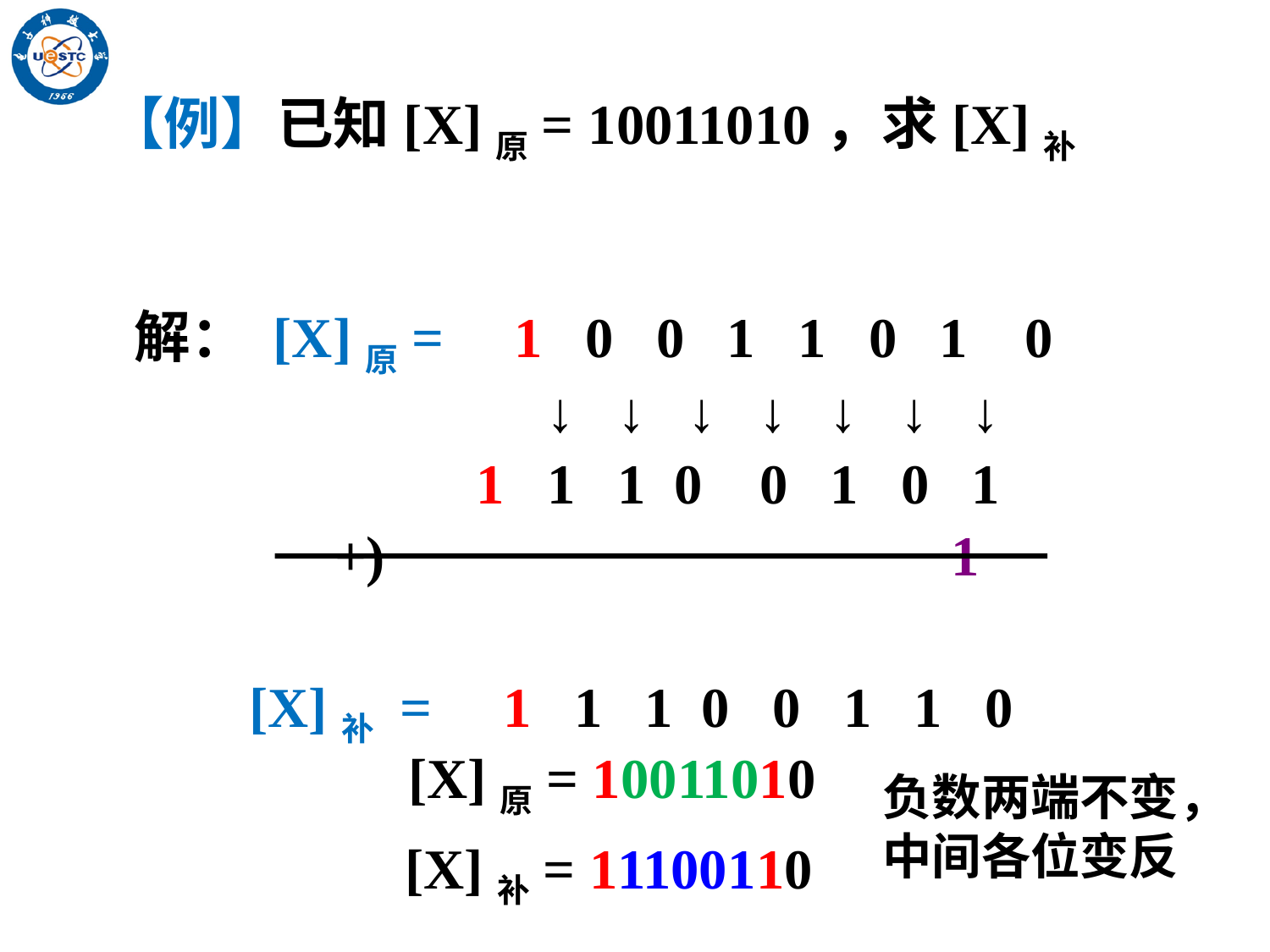

【例】已知[X]原= 10011010，求[X]补

 解： [X]原=     1   0   0   1   1   0   1    0
                               ↓   ↓   ↓   ↓   ↓   ↓   ↓
                          1   1   1  0    0   1   0   1
                +)　                   　              1

          [X]补 =     1   1   1  0   0   1   1   0

[X]原= 10011010
负数两端不变，
中间各位变反
[X]补= 11100110